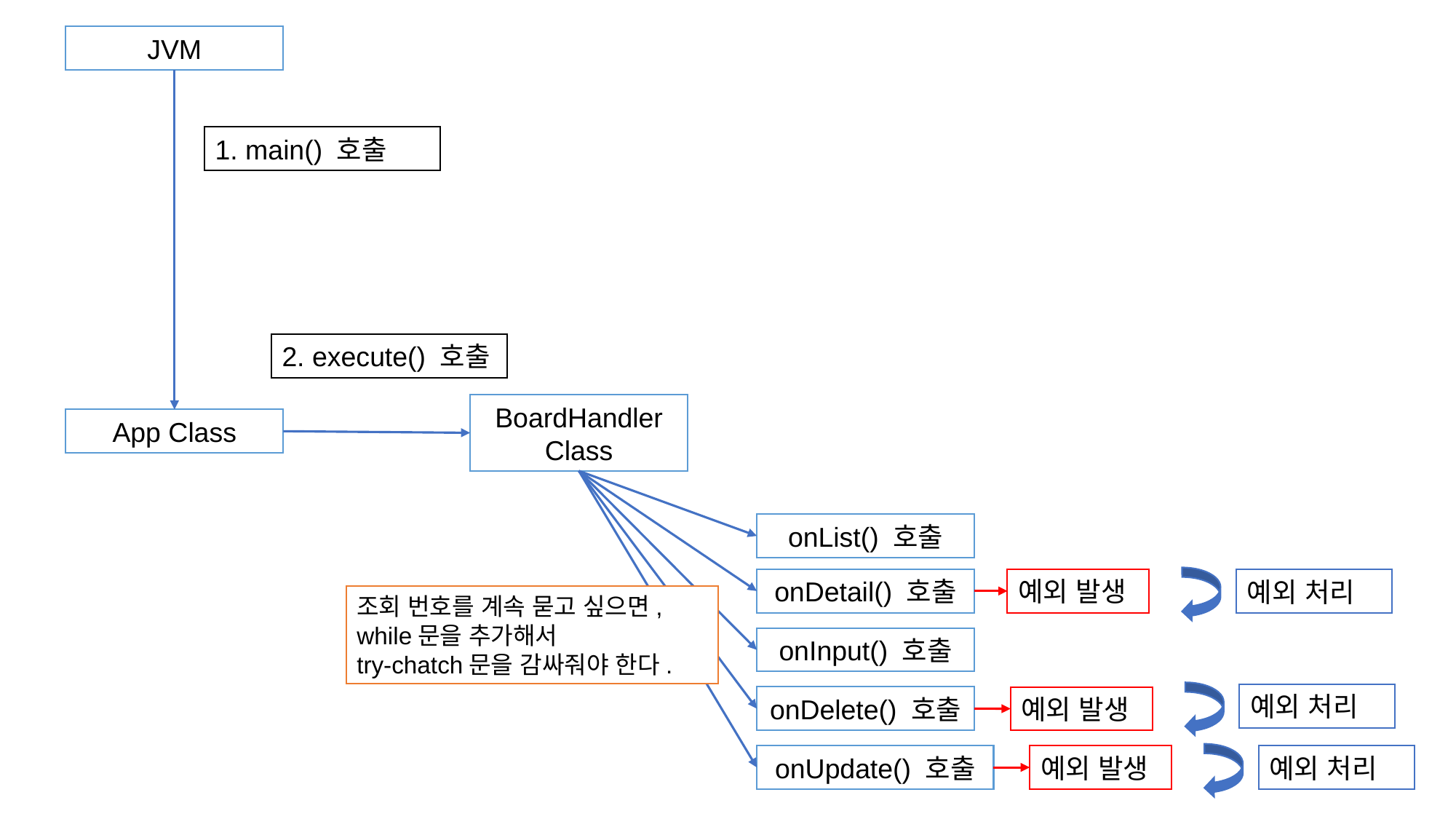

JVM
1. main() 호출
2. execute() 호출
BoardHandler Class
App Class
onList() 호출
onDetail() 호출
예외 발생
예외 처리

조회 번호를 계속 묻고 싶으면,
while문을 추가해서
try-chatch문을 감싸줘야 한다.
onInput() 호출
예외 처리
onDelete() 호출
예외 발생

onUpdate() 호출
예외 발생
예외 처리